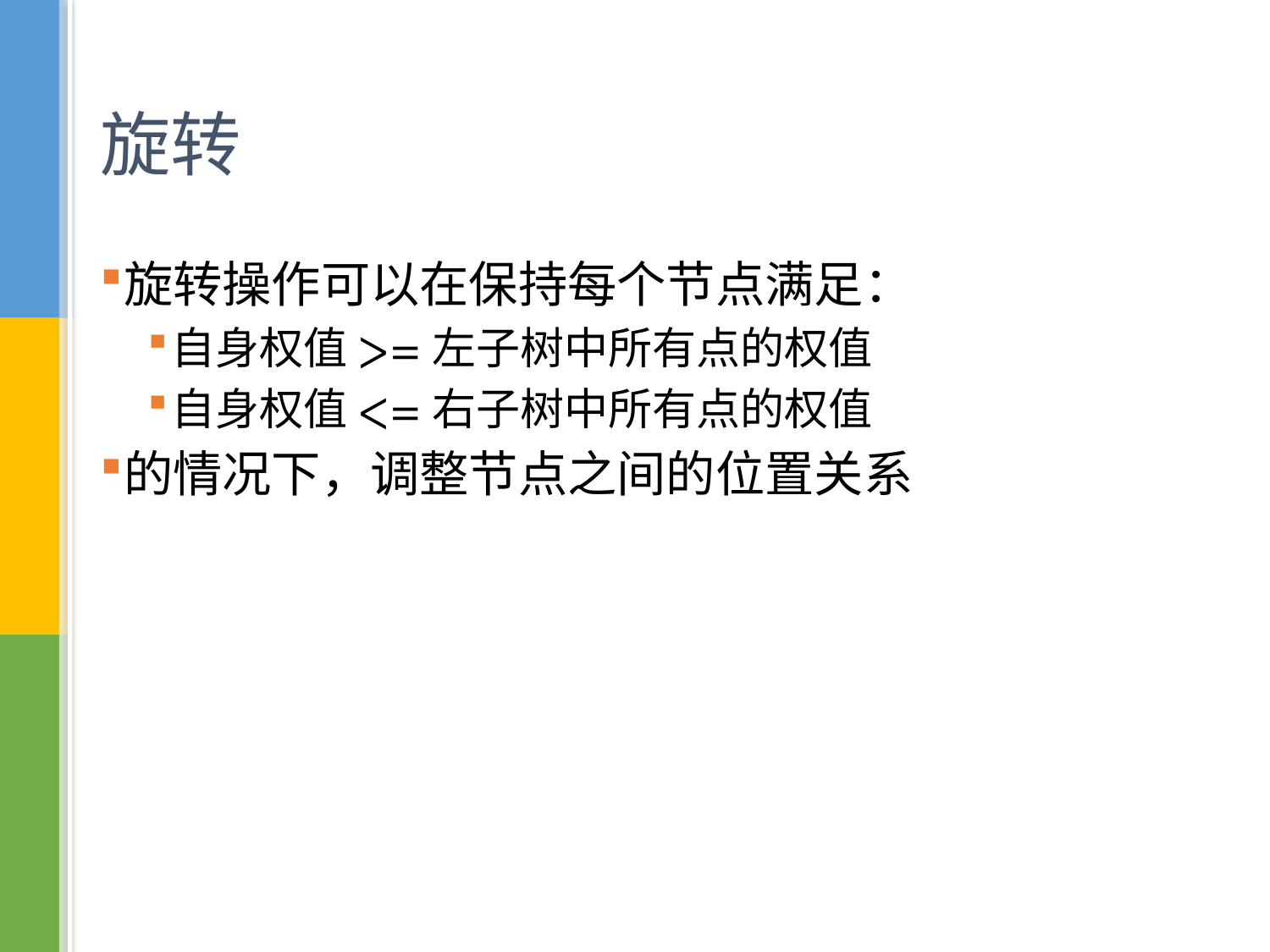

# 旋转
旋转操作可以在保持每个节点满足：
自身权值>=左子树中所有点的权值
自身权值<=右子树中所有点的权值
的情况下，调整节点之间的位置关系